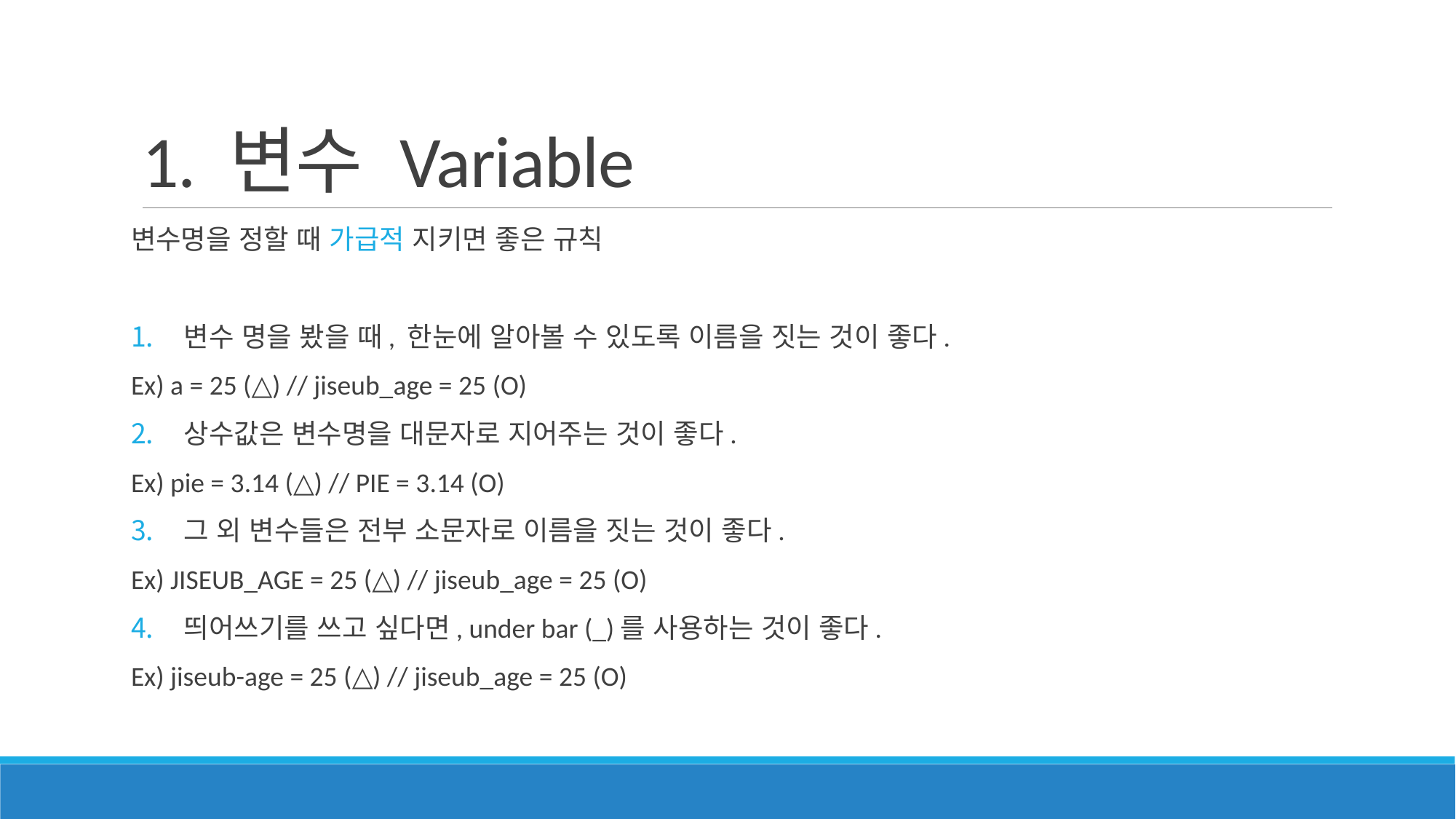

# 1. 변수 Variable
변수명을 정할 때 가급적 지키면 좋은 규칙

변수 명을 봤을 때, 한눈에 알아볼 수 있도록 이름을 짓는 것이 좋다.
Ex) a = 25 (△) // jiseub_age = 25 (O)
상수값은 변수명을 대문자로 지어주는 것이 좋다.
Ex) pie = 3.14 (△) // PIE = 3.14 (O)
그 외 변수들은 전부 소문자로 이름을 짓는 것이 좋다.
Ex) JISEUB_AGE = 25 (△) // jiseub_age = 25 (O)
띄어쓰기를 쓰고 싶다면, under bar (_)를 사용하는 것이 좋다.
Ex) jiseub-age = 25 (△) // jiseub_age = 25 (O)